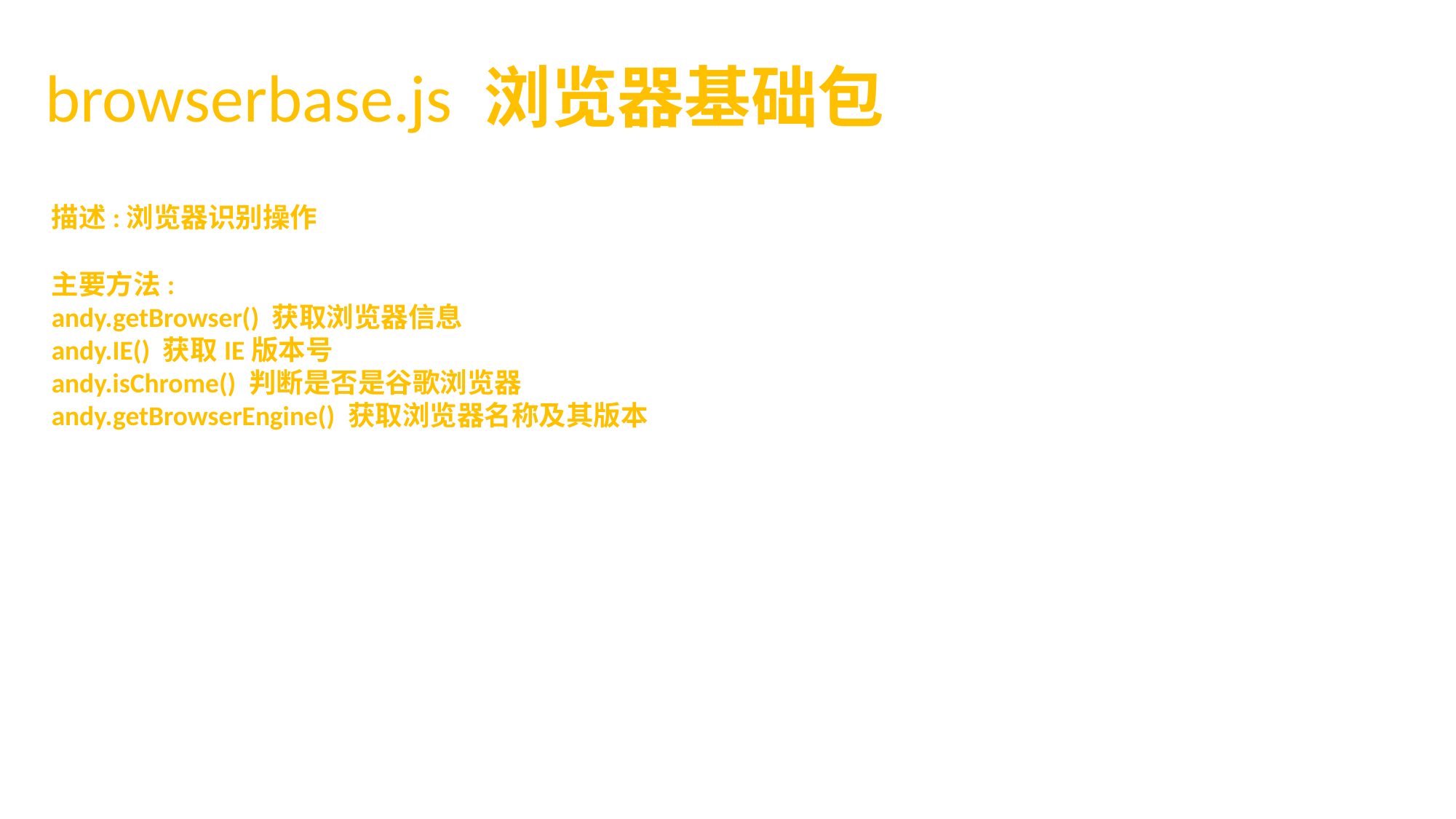

# browserbase.js 浏览器基础包
描述:浏览器识别操作
主要方法:
andy.getBrowser() 获取浏览器信息
andy.IE() 获取IE版本号
andy.isChrome() 判断是否是谷歌浏览器
andy.getBrowserEngine() 获取浏览器名称及其版本